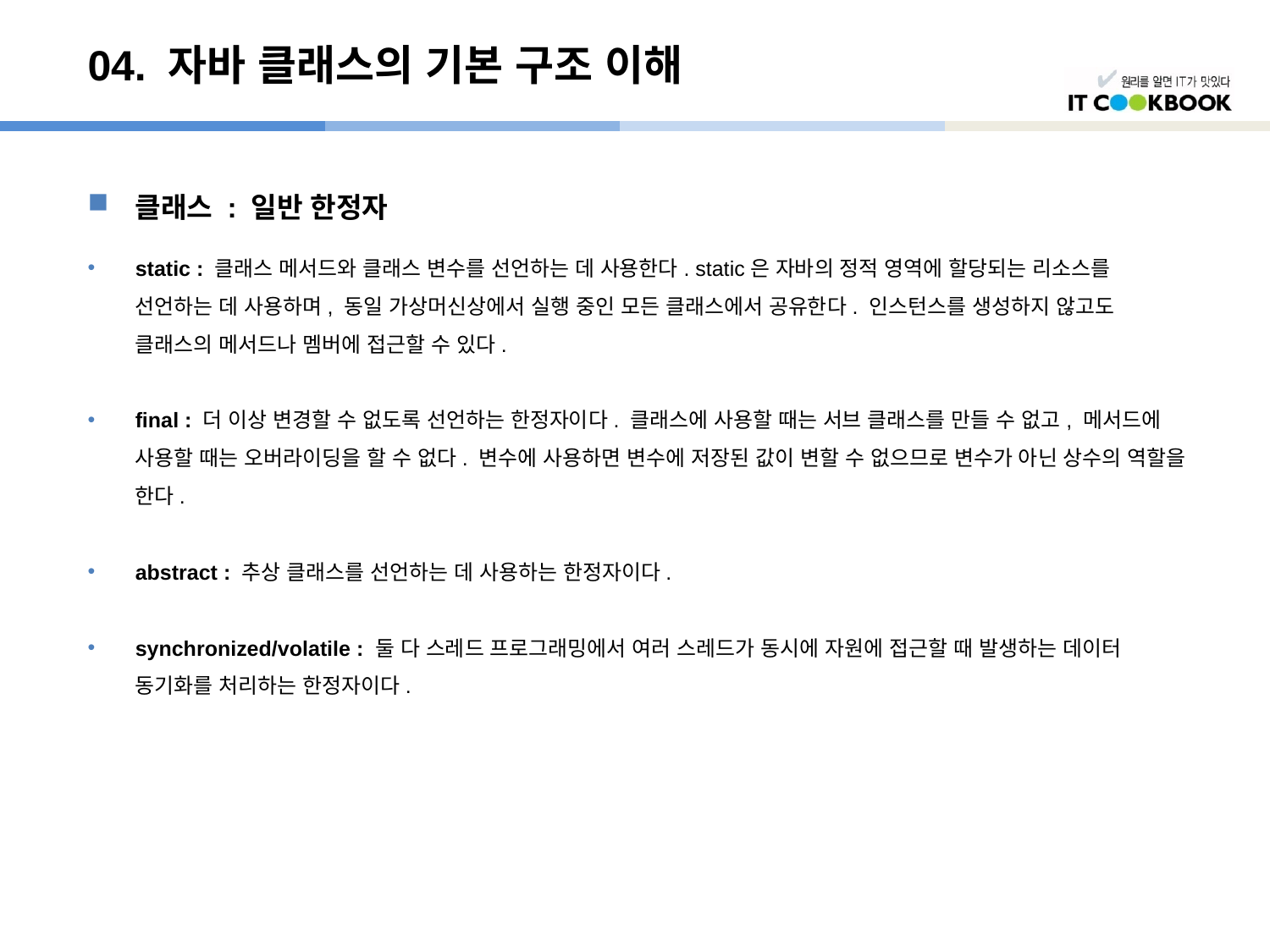

# 04. 자바 클래스의 기본 구조 이해
클래스 : 일반 한정자
static : 클래스 메서드와 클래스 변수를 선언하는 데 사용한다. static은 자바의 정적 영역에 할당되는 리소스를 선언하는 데 사용하며, 동일 가상머신상에서 실행 중인 모든 클래스에서 공유한다. 인스턴스를 생성하지 않고도 클래스의 메서드나 멤버에 접근할 수 있다.

final : 더 이상 변경할 수 없도록 선언하는 한정자이다. 클래스에 사용할 때는 서브 클래스를 만들 수 없고, 메서드에 사용할 때는 오버라이딩을 할 수 없다. 변수에 사용하면 변수에 저장된 값이 변할 수 없으므로 변수가 아닌 상수의 역할을 한다.

abstract : 추상 클래스를 선언하는 데 사용하는 한정자이다.

synchronized/volatile : 둘 다 스레드 프로그래밍에서 여러 스레드가 동시에 자원에 접근할 때 발생하는 데이터 동기화를 처리하는 한정자이다.